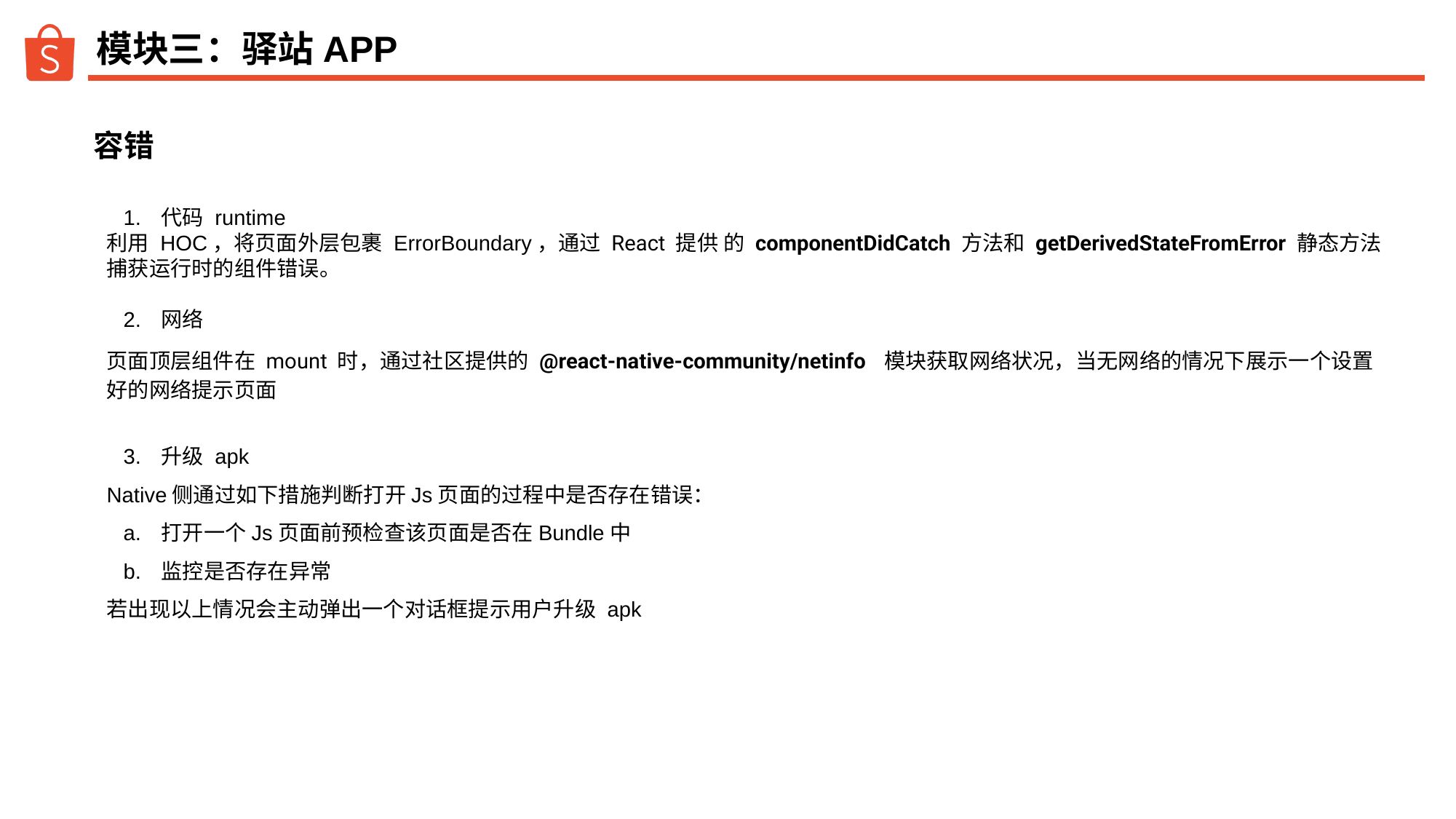

# 模块三：驿站APP
容错
代码 runtime
利用 HOC，将页面外层包裹 ErrorBoundary，通过 React 提供 的 componentDidCatch 方法和 getDerivedStateFromError 静态方法捕获运行时的组件错误。

网络
页面顶层组件在 mount 时，通过社区提供的 @react-native-community/netinfo 模块获取网络状况，当无网络的情况下展示一个设置好的网络提示页面

升级 apk
Native侧通过如下措施判断打开Js页面的过程中是否存在错误：
打开一个Js页面前预检查该页面是否在Bundle中
监控是否存在异常
若出现以上情况会主动弹出一个对话框提示用户升级 apk